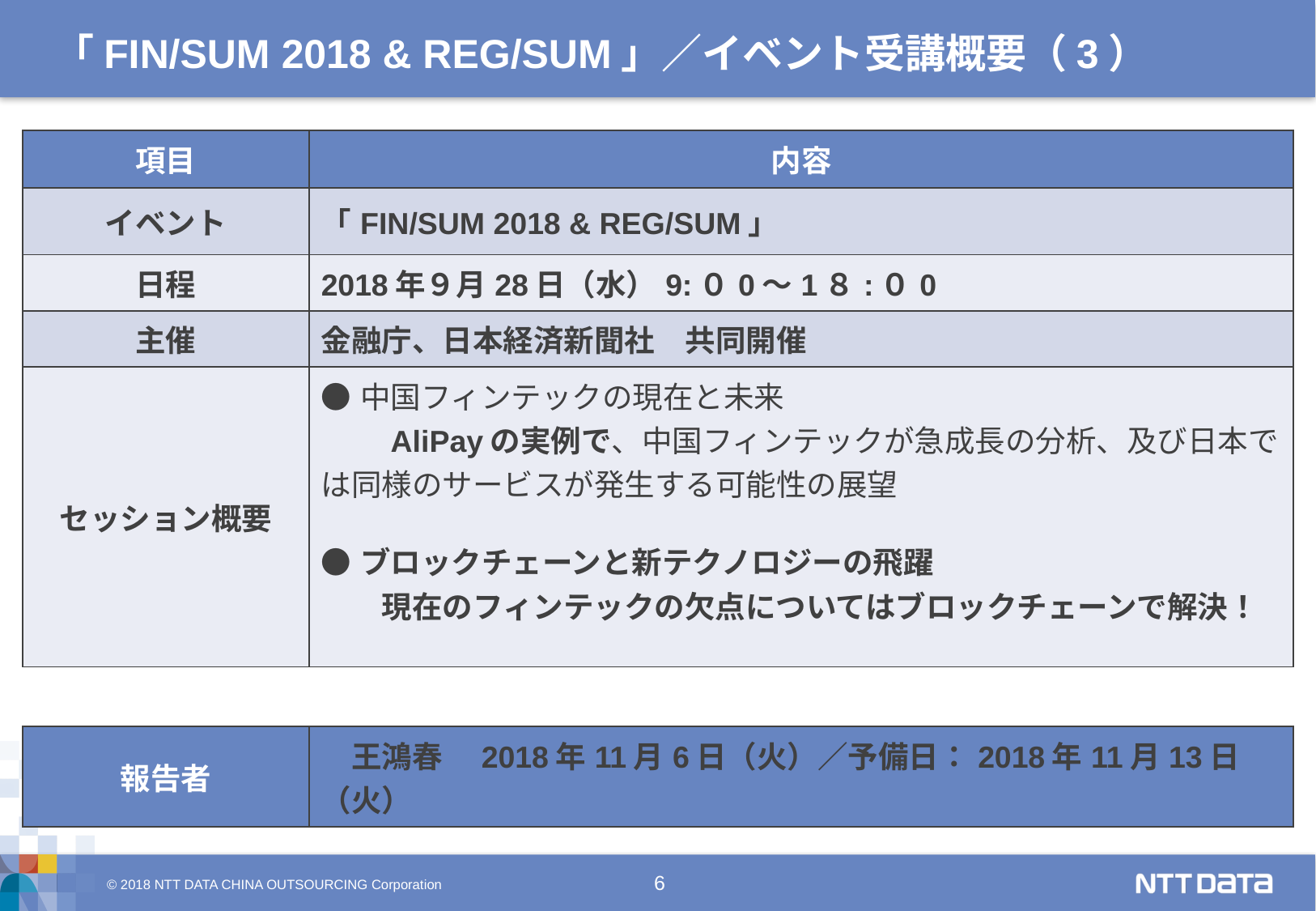

「FIN/SUM 2018 & REG/SUM」／イベント受講概要（3）
| 項目 | 内容 |
| --- | --- |
| イベント | 「FIN/SUM 2018 & REG/SUM」 |
| 日程 | 2018年９月28日（水）9:０0～1８:０0 |
| 主催 | 金融庁、日本経済新聞社　共同開催 |
| セッション概要 | ●中国フィンテックの現在と未来 　　AliPayの実例で、中国フィンテックが急成長の分析、及び日本では同様のサービスが発生する可能性の展望 ●ブロックチェーンと新テクノロジーの飛躍 　　現在のフィンテックの欠点についてはブロックチェーンで解決！ |
| 報告者 | 王鴻春　2018年11月6日（火）／予備日：2018年11月13日（火） |
| --- | --- |